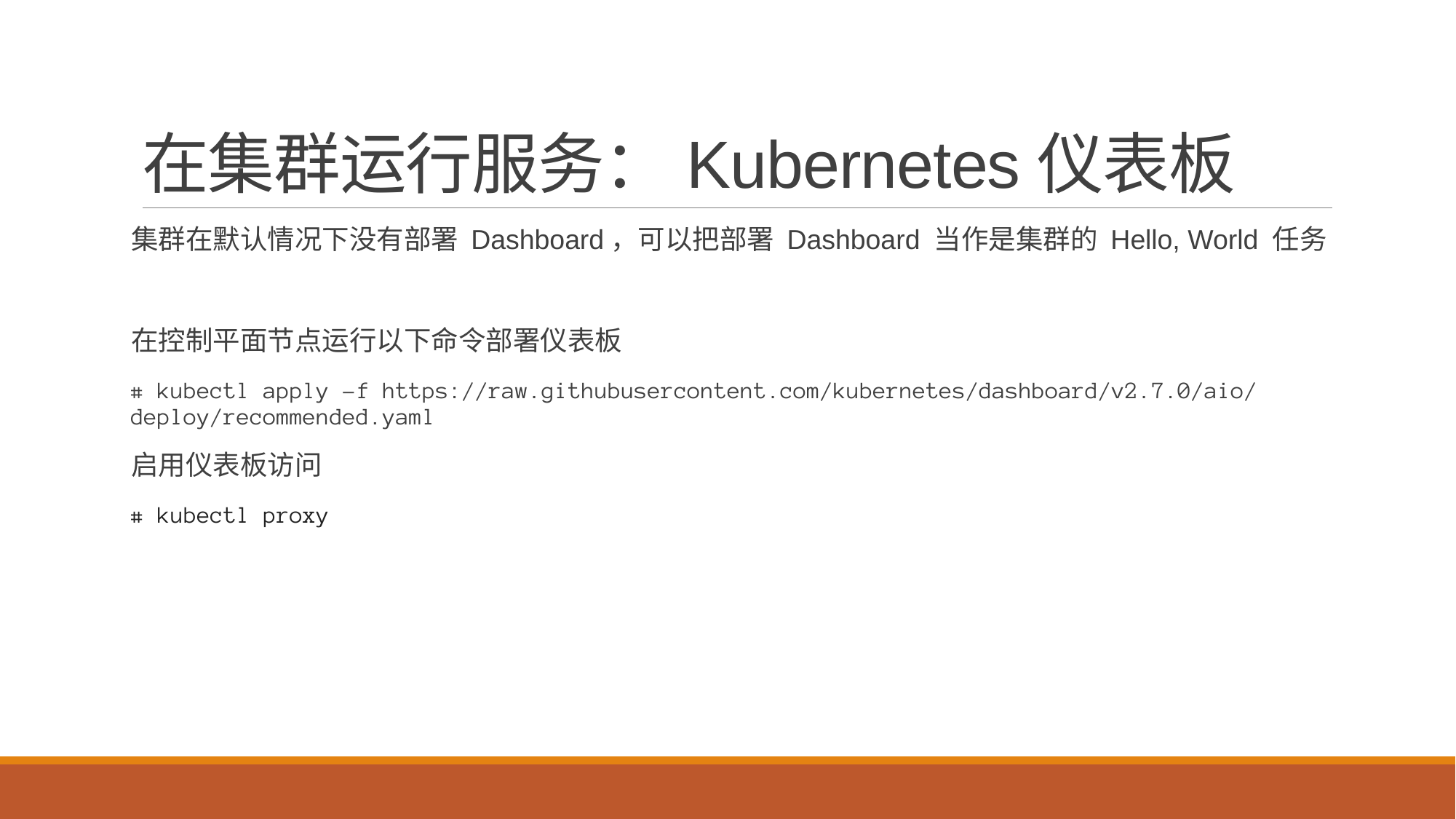

# 在集群运行服务：Kubernetes仪表板
集群在默认情况下没有部署 Dashboard，可以把部署 Dashboard 当作是集群的 Hello, World 任务

在控制平面节点运行以下命令部署仪表板
# kubectl apply -f https://raw.githubusercontent.com/kubernetes/dashboard/v2.7.0/aio/deploy/recommended.yaml
启用仪表板访问
# kubectl proxy